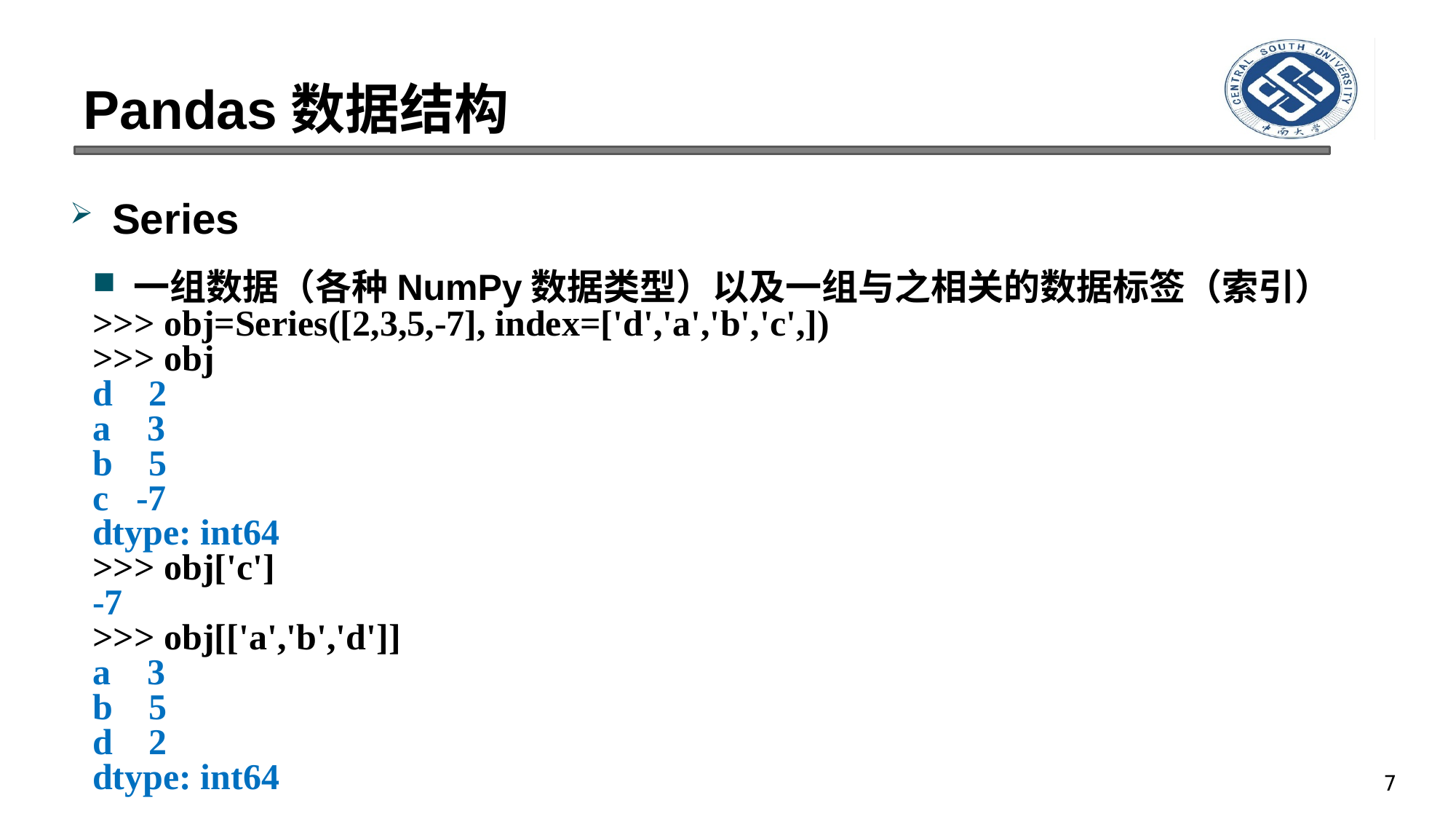

# Pandas数据结构
Series
一组数据（各种NumPy数据类型）以及一组与之相关的数据标签（索引）
>>> obj=Series([2,3,5,-7], index=['d','a','b','c',])
>>> obj
d    2
a    3
b    5
c   -7
dtype: int64
>>> obj['c']
-7
>>> obj[['a','b','d']]
a    3
b    5
d    2
dtype: int64
7